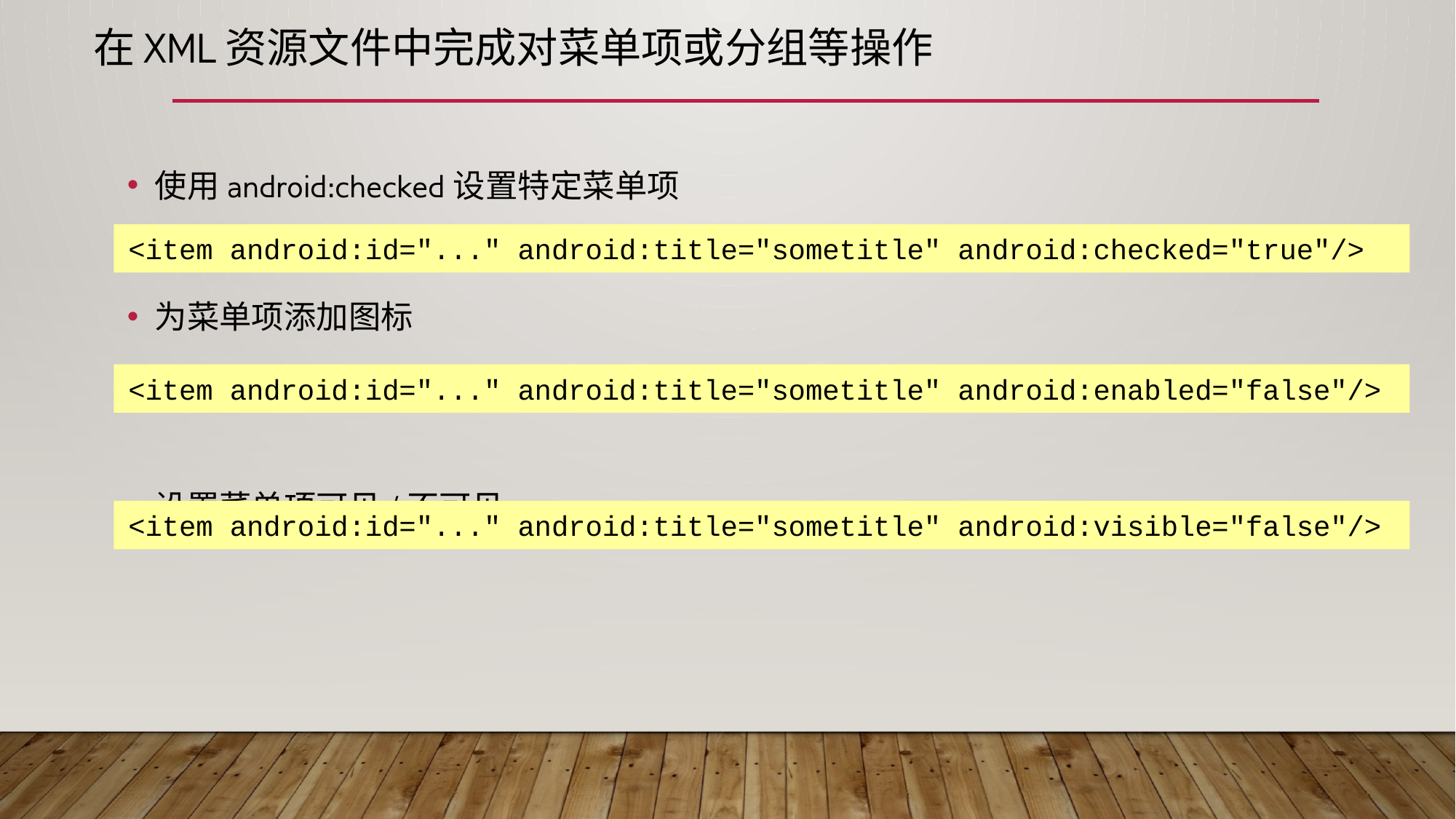

# 在XML资源文件中完成对菜单项或分组等操作
使用android:checked设置特定菜单项

为菜单项添加图标

设置菜单项可见/不可见

<item android:id="..." android:title="sometitle" android:checked="true"/>
<item android:id="..." android:title="sometitle" android:enabled="false"/>
<item android:id="..." android:title="sometitle" android:visible="false"/>